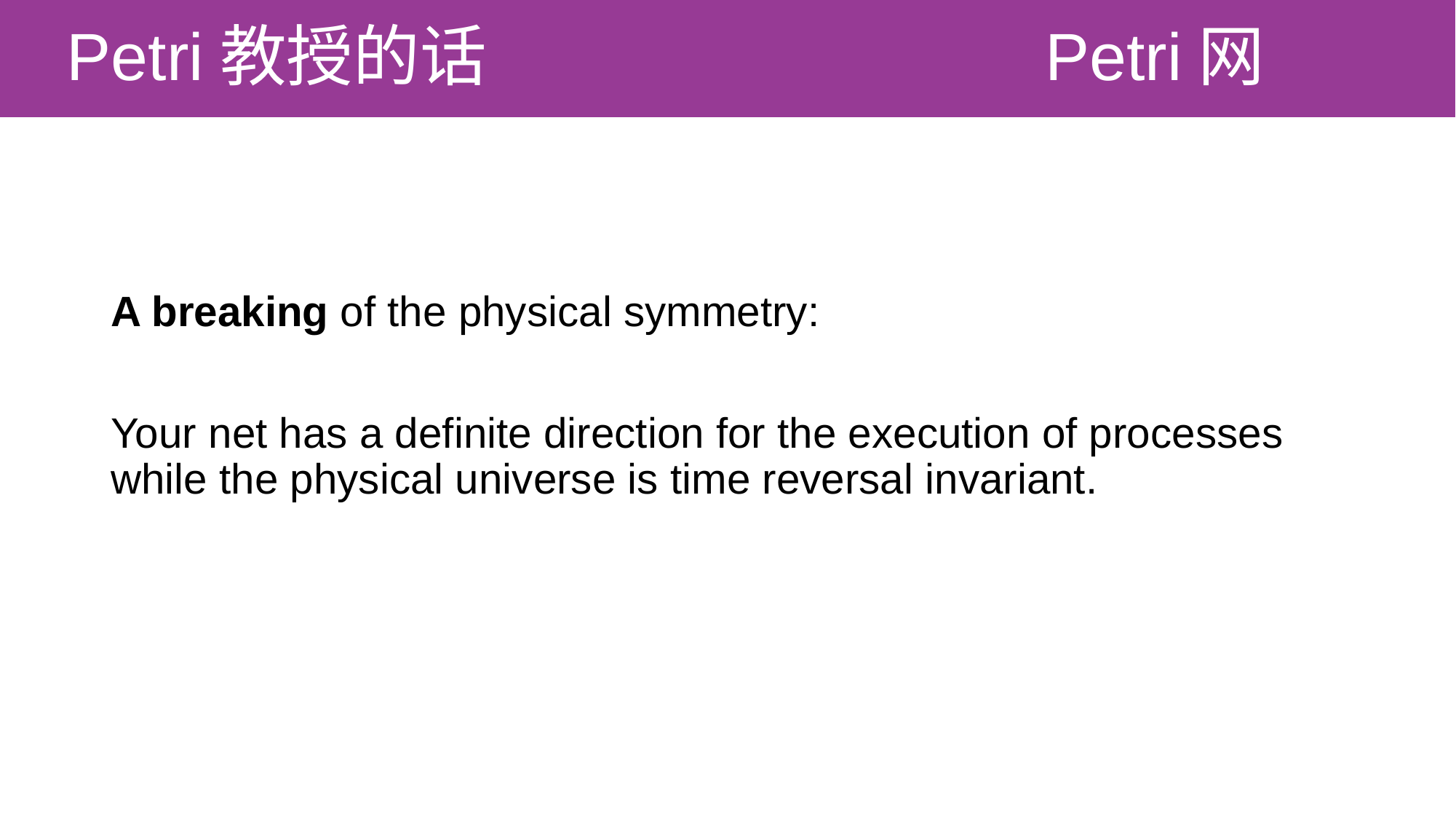

Petri教授的话
# Petri网

A breaking of the physical symmetry:

Your net has a definite direction for the execution of processes while the physical universe is time reversal invariant.